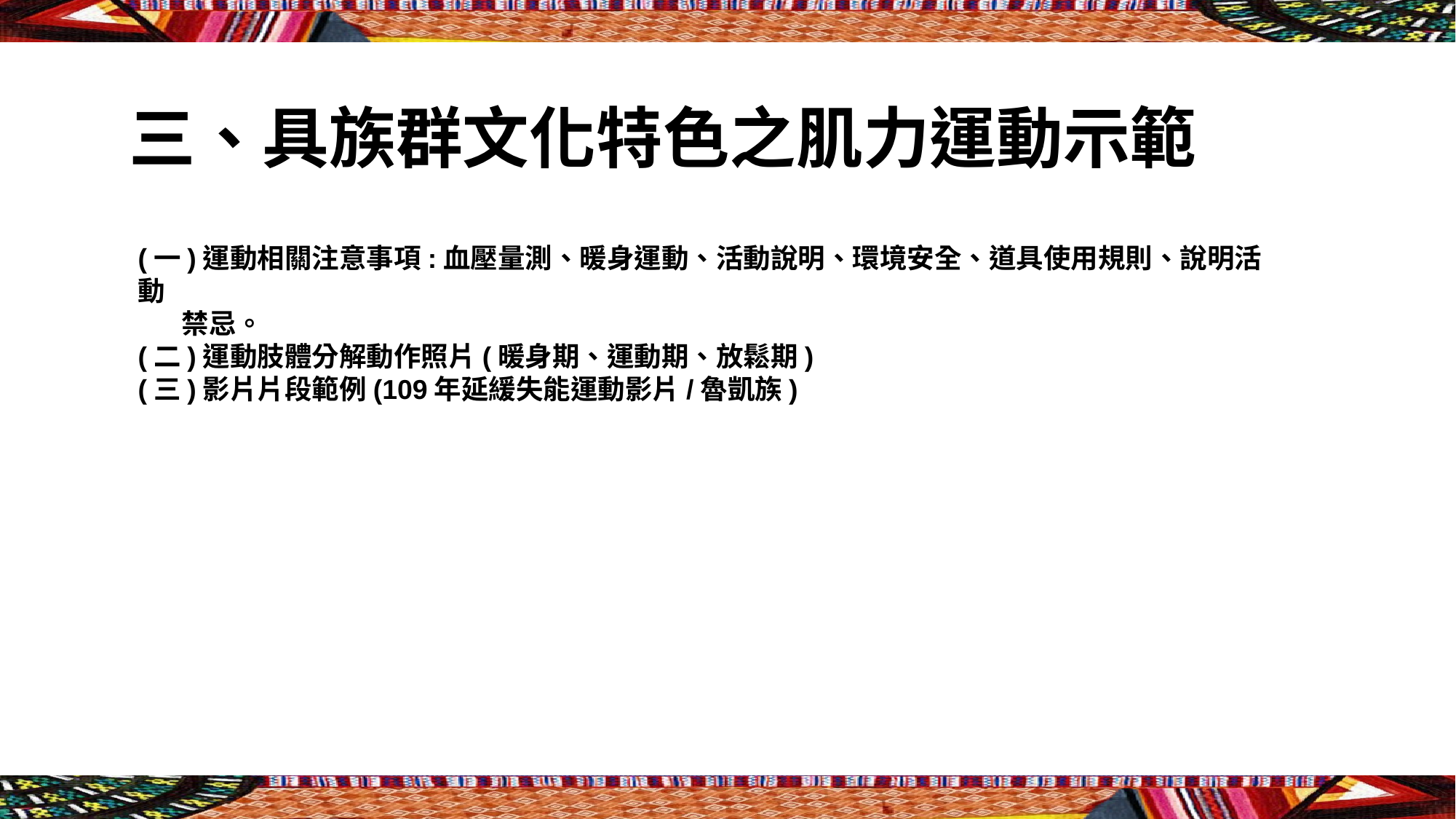

三、具族群文化特色之肌力運動示範
(一)運動相關注意事項:血壓量測、暖身運動、活動說明、環境安全、道具使用規則、說明活動
      禁忌。
(二)運動肢體分解動作照片(暖身期、運動期、放鬆期)
(三)影片片段範例(109年延緩失能運動影片/魯凱族)